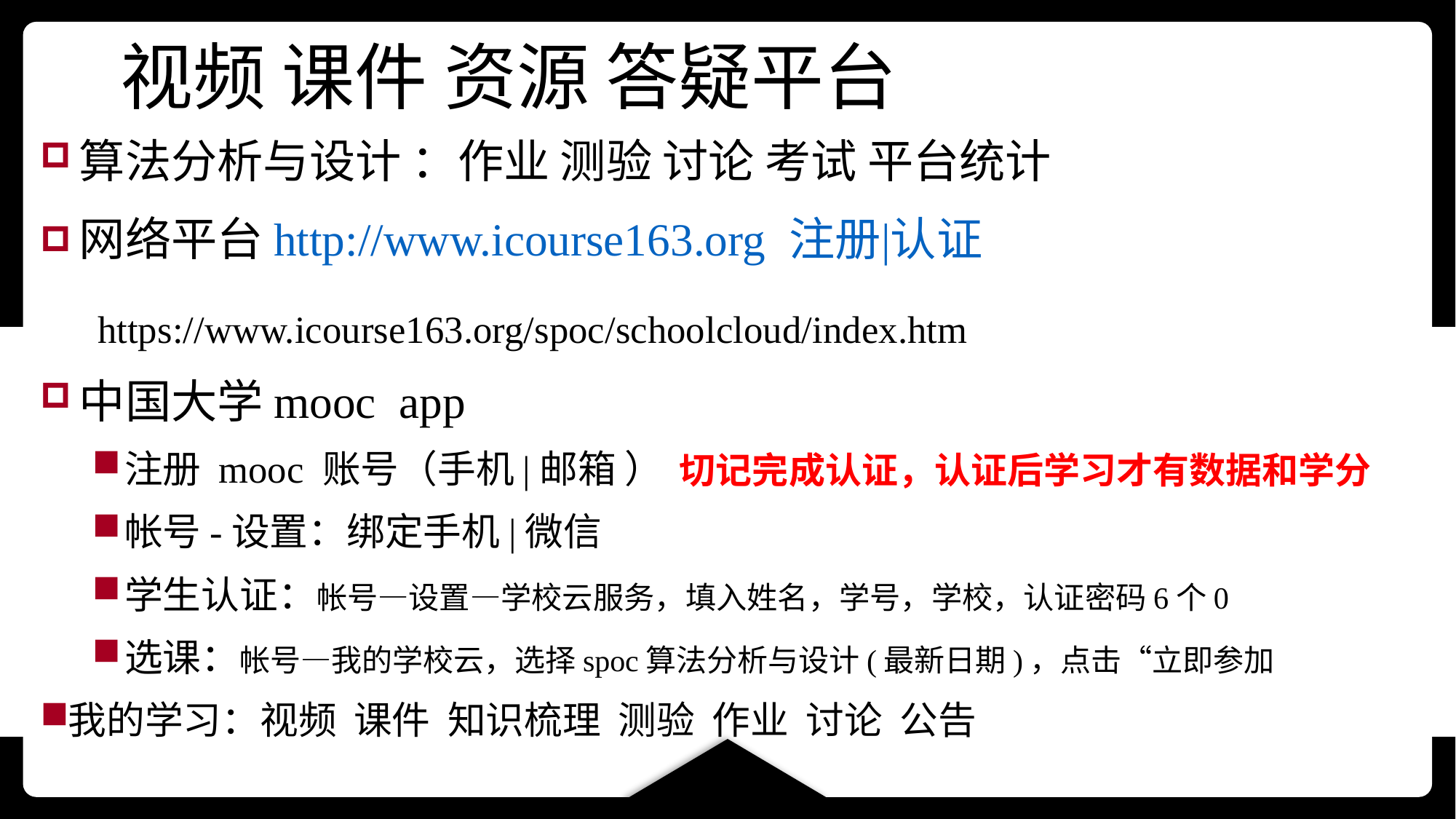

# 视频 课件 资源 答疑平台
算法分析与设计 ：作业 测验 讨论 考试 平台统计
网络平台http://www.icourse163.org  注册|认证
     https://www.icourse163.org/spoc/schoolcloud/index.htm
中国大学mooc  app
注册 mooc 账号（手机|邮箱 ）
帐号-设置：绑定手机|微信
学生认证：帐号—设置—学校云服务，填入姓名，学号，学校，认证密码6个0
选课：帐号—我的学校云，选择spoc算法分析与设计(最新日期)，点击“立即参加
我的学习：视频  课件  知识梳理  测验  作业  讨论  公告

切记完成认证，认证后学习才有数据和学分